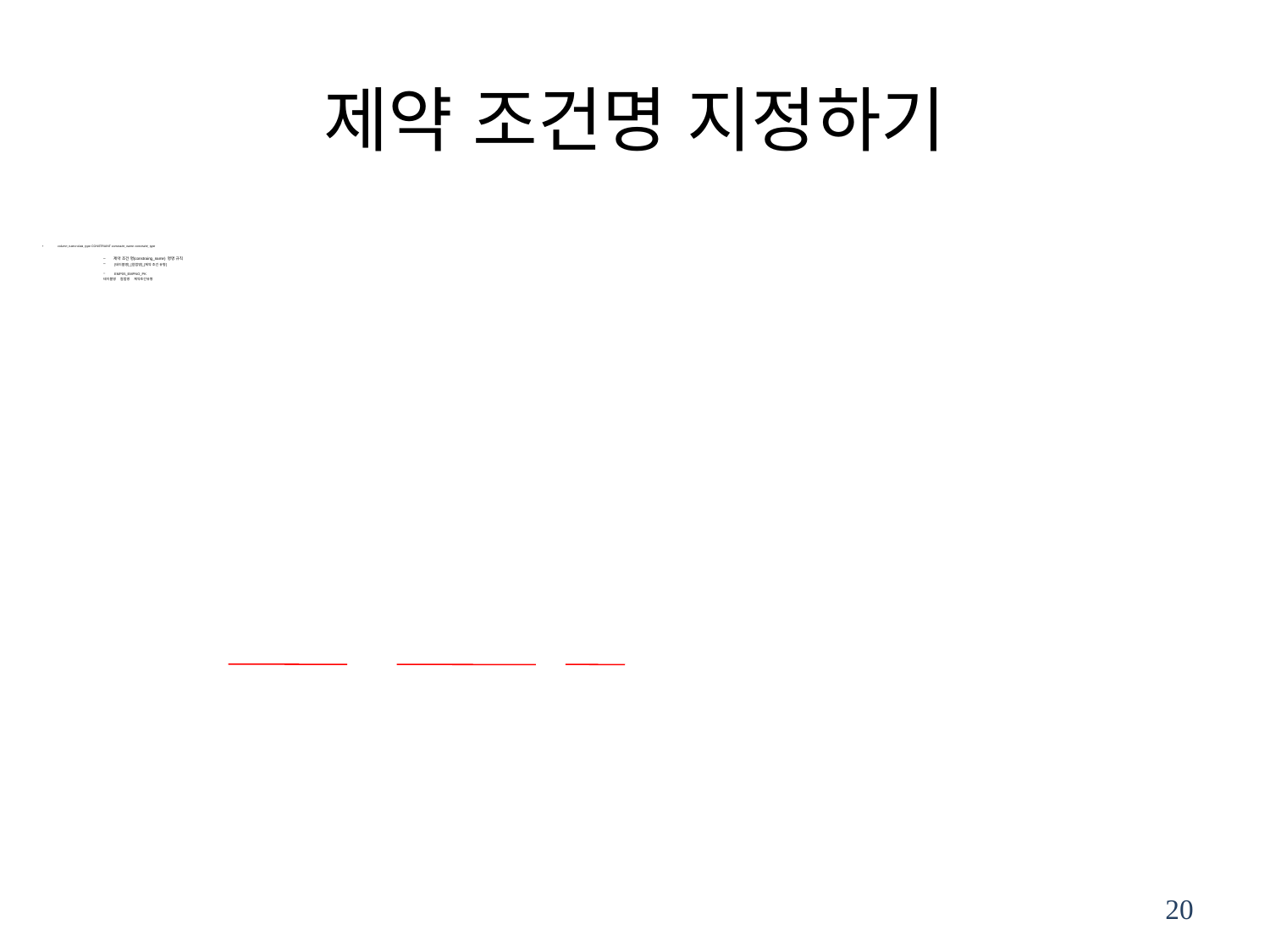

# 제약 조건명 지정하기
column_name data_type CONSTRAINT constraint_name constraint_type

제약 조건 명(constraing_name)  명명 규칙
 [테이블명]_[칼럼명]_[제약 조건 유형]

 EMP05_EMPNO_PK
테이블명     칼럼명     제약조건유형

20